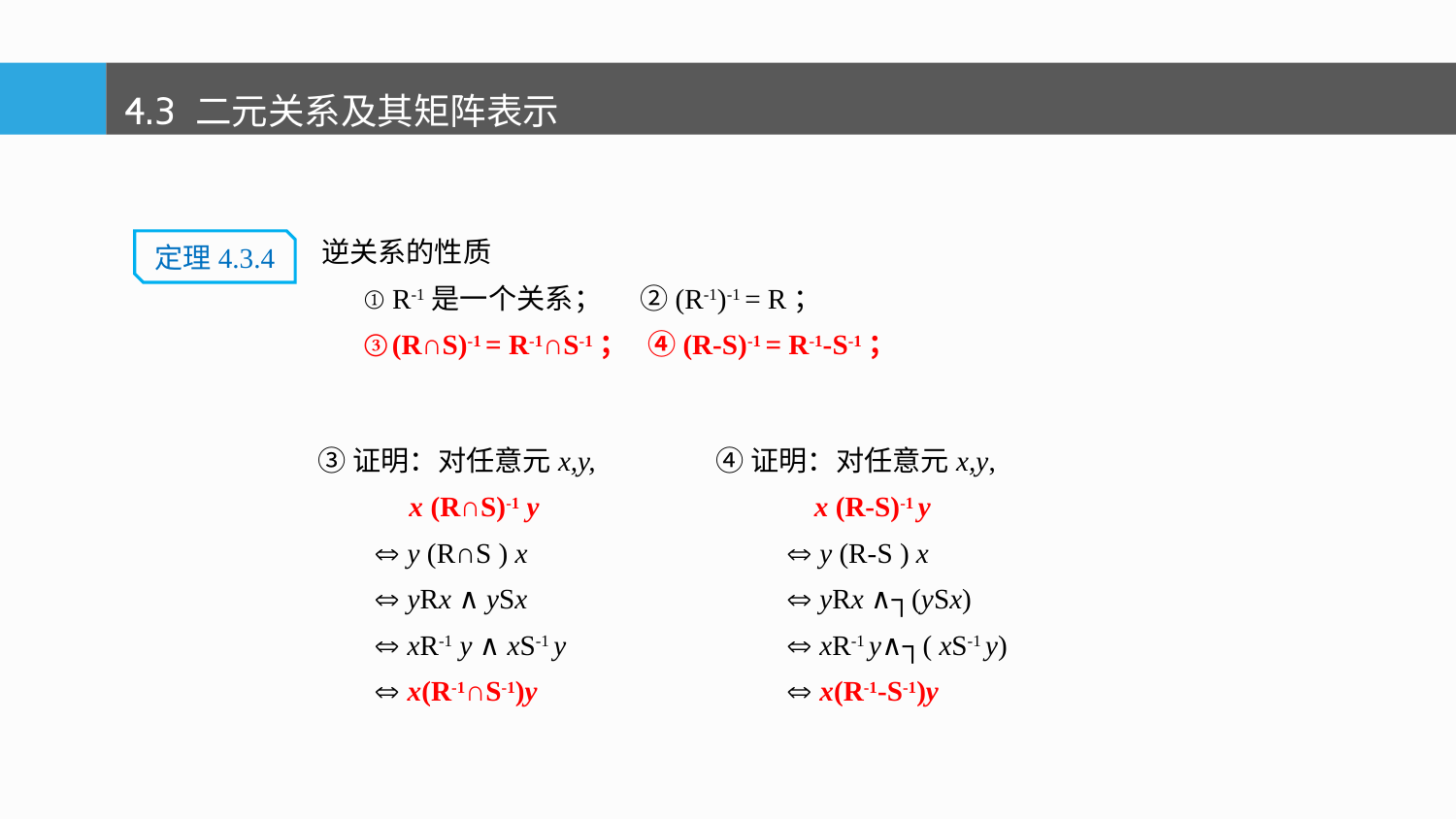

4.3 二元关系及其矩阵表示

逆关系的性质
      ① R-1是一个关系；      ②(R-1)-1 = R；
      ③(R∩S)-1 = R-1∩S-1；   ④(R-S)-1 = R-1-S-1；
定理4.3.4
③证明：对任意元x,y,
             x (R∩S)-1 y
        ⇔ y (R∩S ) x
        ⇔ yRx ∧ ySx
        ⇔ xR-1 y ∧ xS-1 y
        ⇔ x(R-1∩S-1)y
④证明：对任意元x,y,
              x (R-S)-1 y
          ⇔ y (R-S ) x
          ⇔ yRx ∧┐(ySx)
          ⇔ xR-1 y∧┐( xS-1 y)
          ⇔ x(R-1-S-1)y